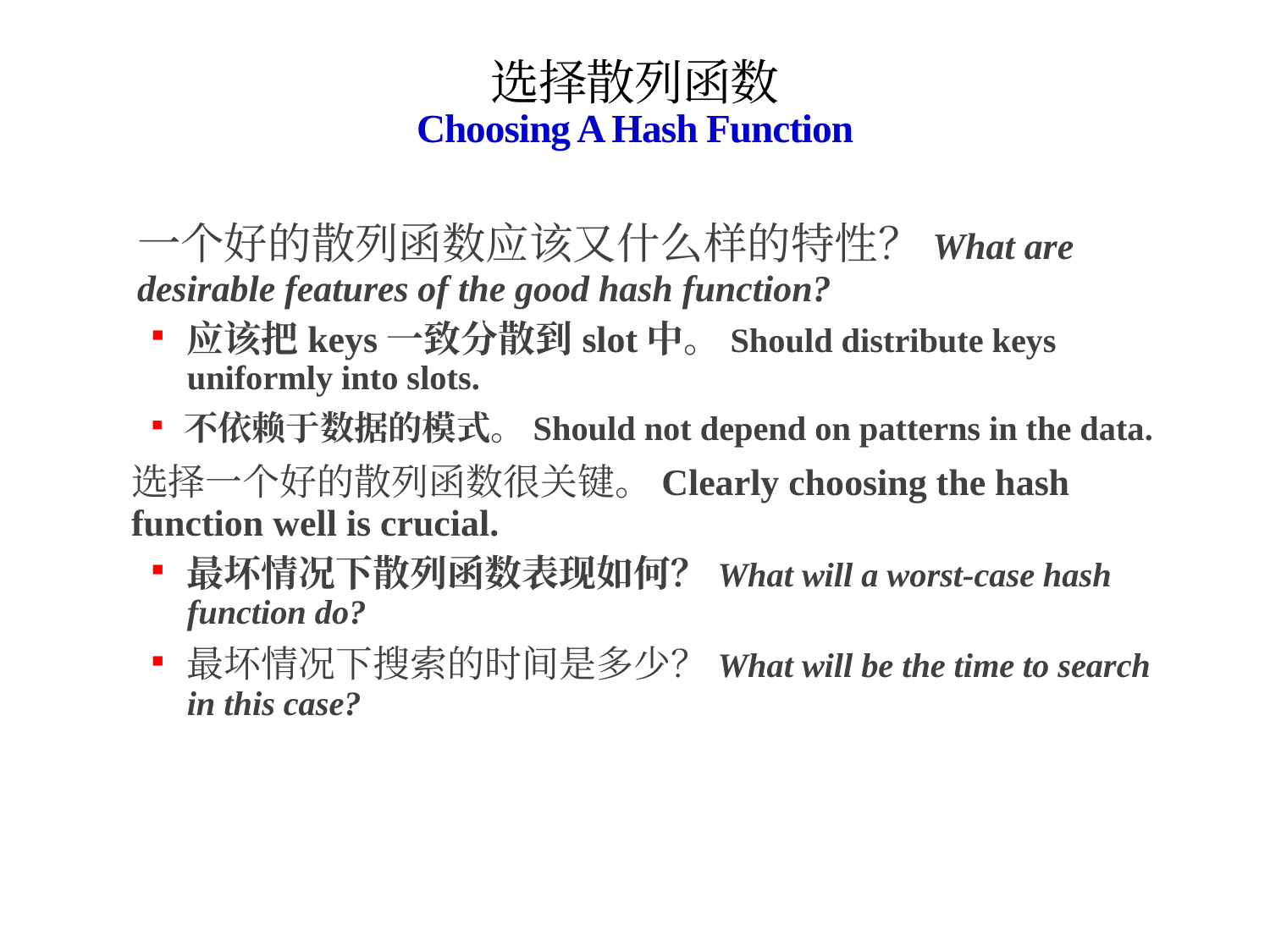

# 选择散列函数
Choosing A Hash Function
一个好的散列函数应该又什么样的特性？What are desirable features of the good hash function?
应该把keys一致分散到slot中。Should distribute keys uniformly into slots.
不依赖于数据的模式。Should not depend on patterns in the data.
选择一个好的散列函数很关键。Clearly choosing the hash function well is crucial.
最坏情况下散列函数表现如何？What will a worst-case hash function do?
最坏情况下搜索的时间是多少？What will be the time to search in this case?